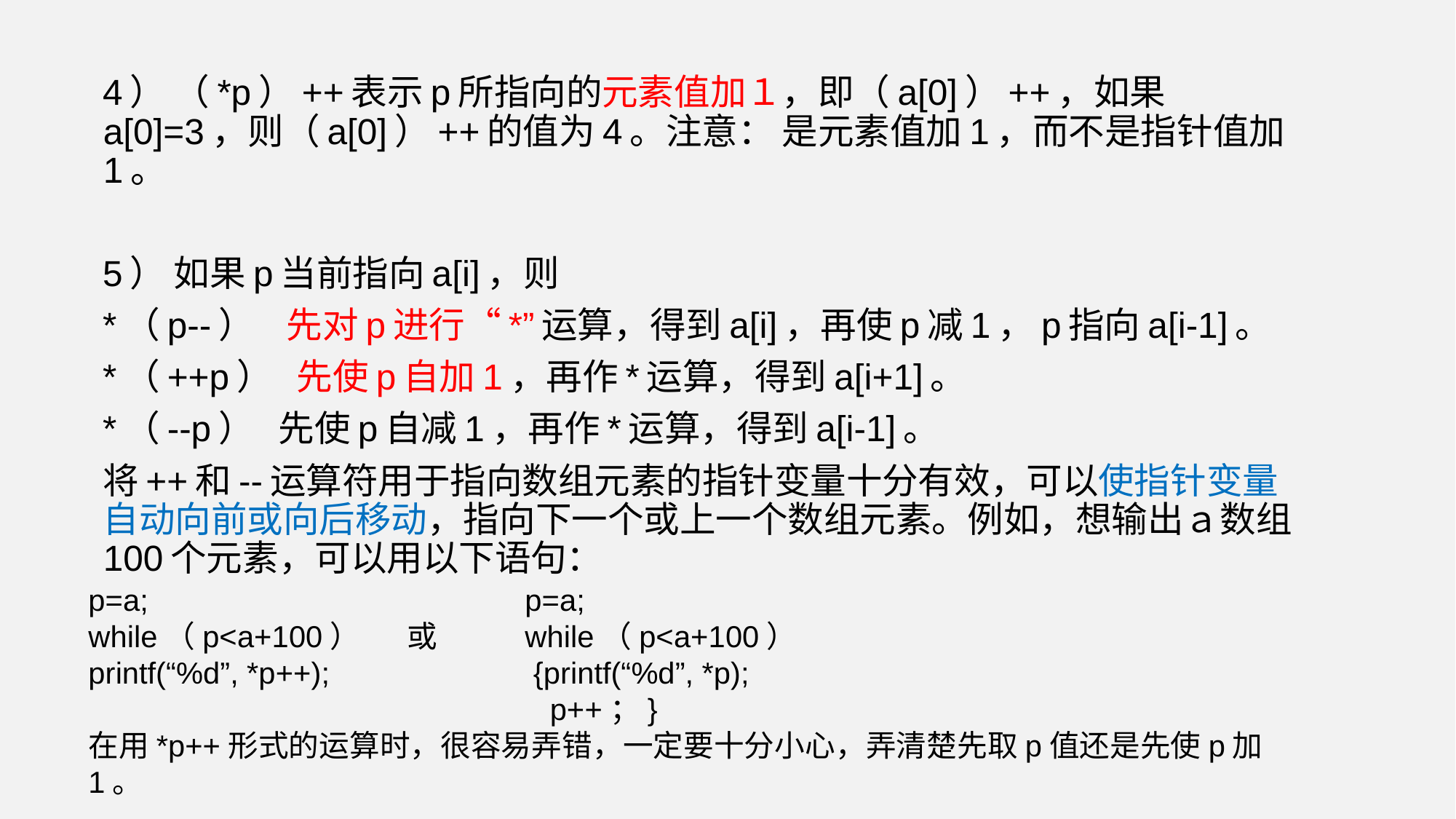

4） （*p）++表示p所指向的元素值加１，即（a[0]）++，如果a[0]=3，则（a[0]）++的值为4。注意： 是元素值加1，而不是指针值加1。

5） 如果p当前指向a[i]，则
*（p--）    先对p进行“*”运算，得到a[i]，再使p减1，p指向a[i-1]。
*（++p）   先使p自加1，再作*运算，得到a[i+1]。
*（--p）   先使p自减1，再作*运算，得到a[i-1]。
将++和--运算符用于指向数组元素的指针变量十分有效，可以使指针变量自动向前或向后移动，指向下一个或上一个数组元素。例如，想输出ａ数组100个元素，可以用以下语句：

p=a;                        		p=a;
while（p<a+100）       或  	while（p<a+100）
printf(“%d”, *p++);          		 {printf(“%d”, *p);
				   p++；}
在用*p++形式的运算时，很容易弄错，一定要十分小心，弄清楚先取p值还是先使p加1。